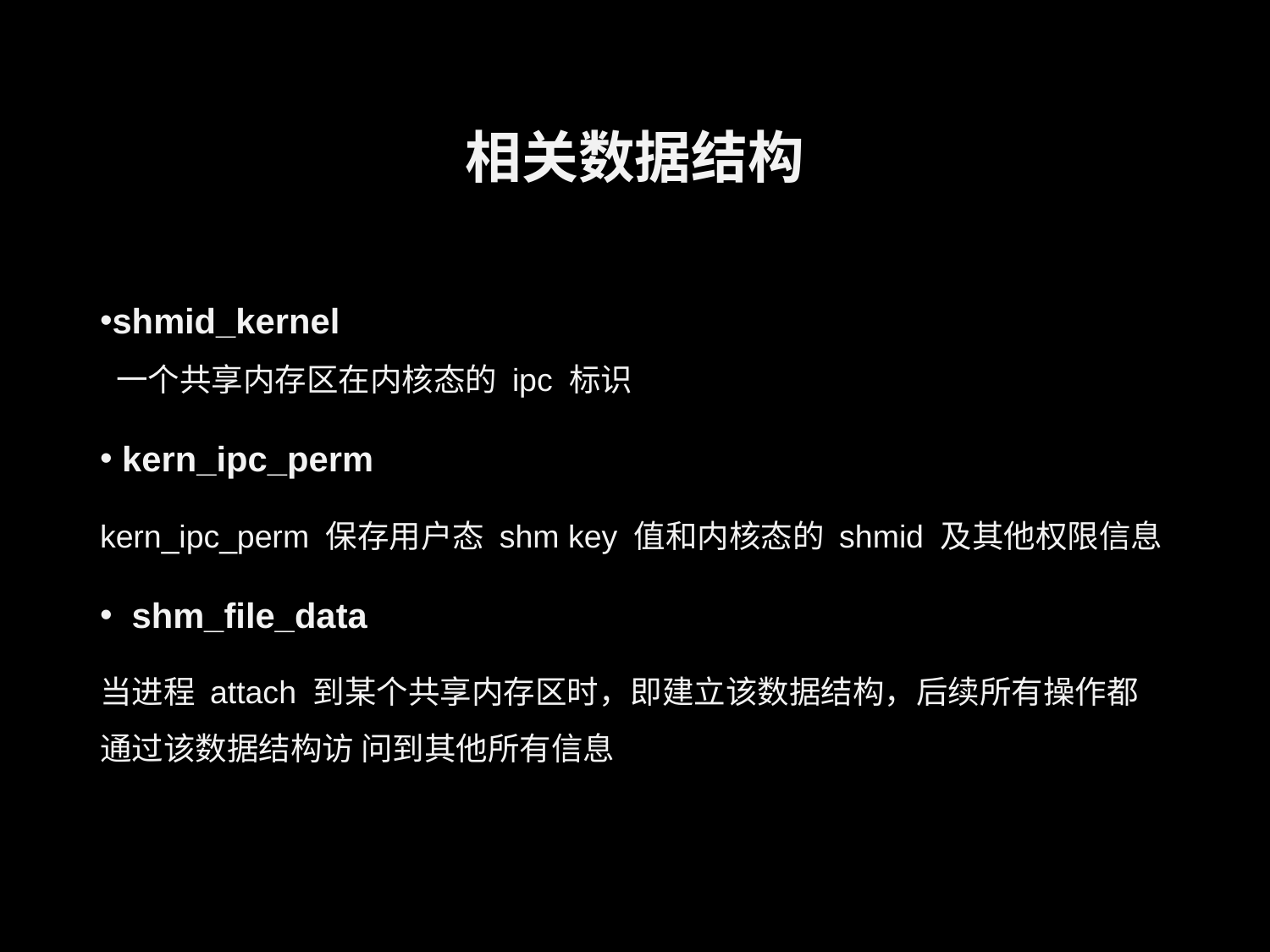

# 相关数据结构
shmid_kernel
 一个共享内存区在内核态的 ipc 标识
 kern_ipc_perm
kern_ipc_perm 保存用户态 shm key 值和内核态的 shmid 及其他权限信息
  shm_file_data
当进程 attach 到某个共享内存区时，即建立该数据结构，后续所有操作都通过该数据结构访 问到其他所有信息